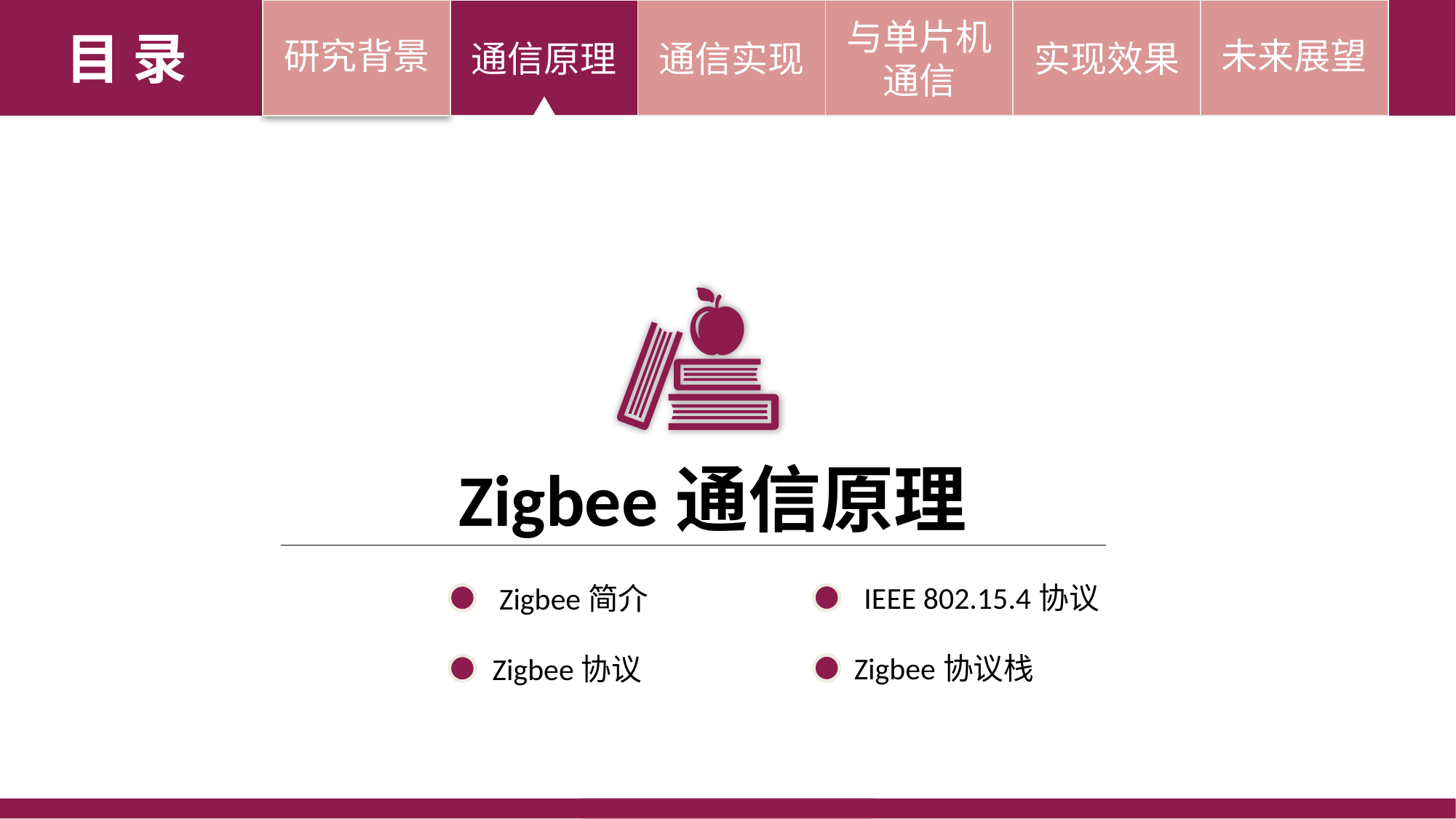

研究背景
通信原理
通信实现
与单片机通信
实现效果
未来展望

目 录

Zigbee通信原理
IEEE 802.15.4协议

Zigbee简介

Zigbee协议栈

6/14
Zigbee协议